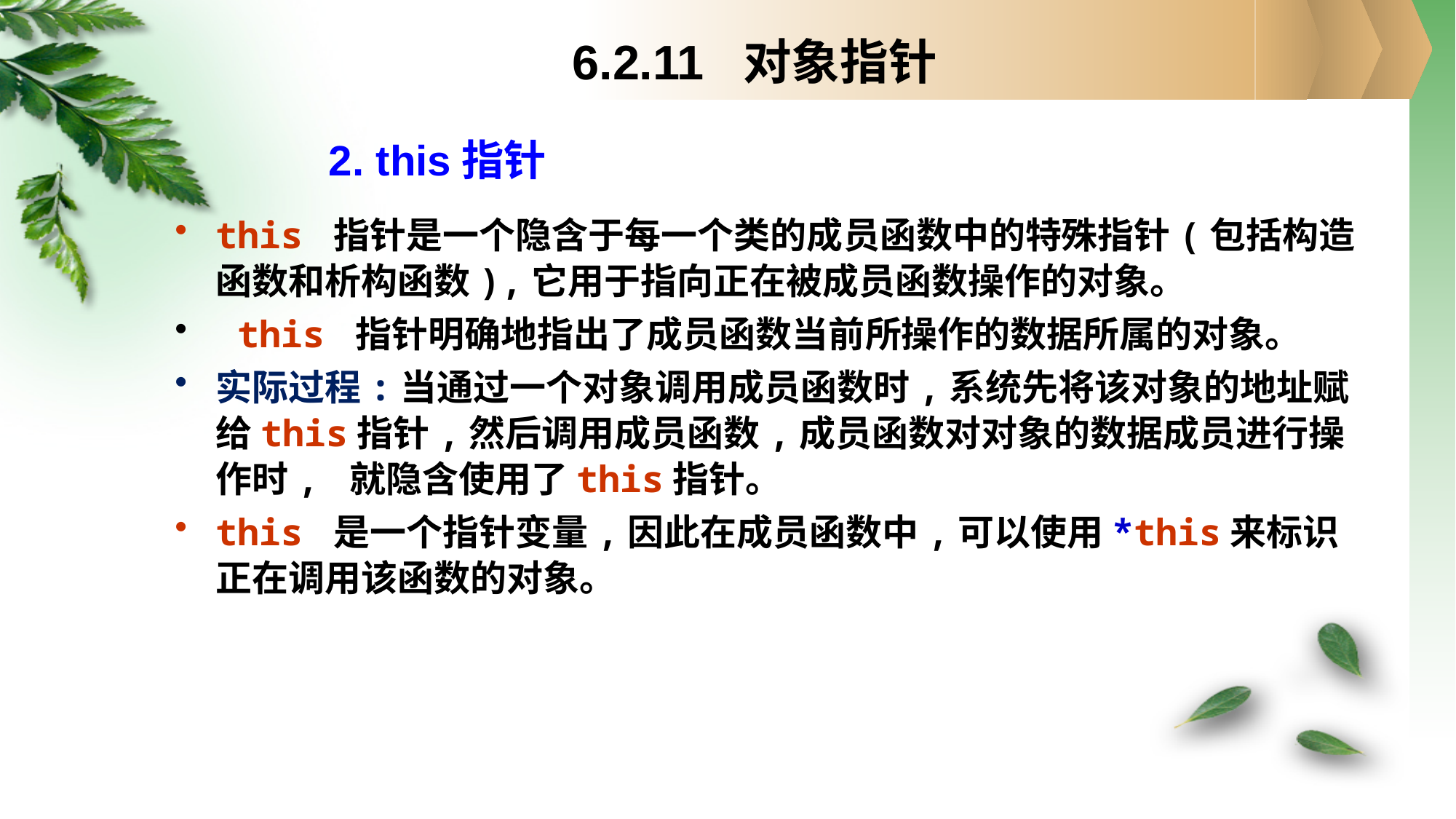

6.2.11  对象指针
# 2. this指针
this 指针是一个隐含于每一个类的成员函数中的特殊指针(包括构造函数和析构函数),它用于指向正在被成员函数操作的对象。
 this 指针明确地指出了成员函数当前所操作的数据所属的对象。
实际过程:当通过一个对象调用成员函数时,系统先将该对象的地址赋给this指针,然后调用成员函数,成员函数对对象的数据成员进行操作时, 就隐含使用了this指针。
this 是一个指针变量,因此在成员函数中,可以使用*this来标识正在调用该函数的对象。